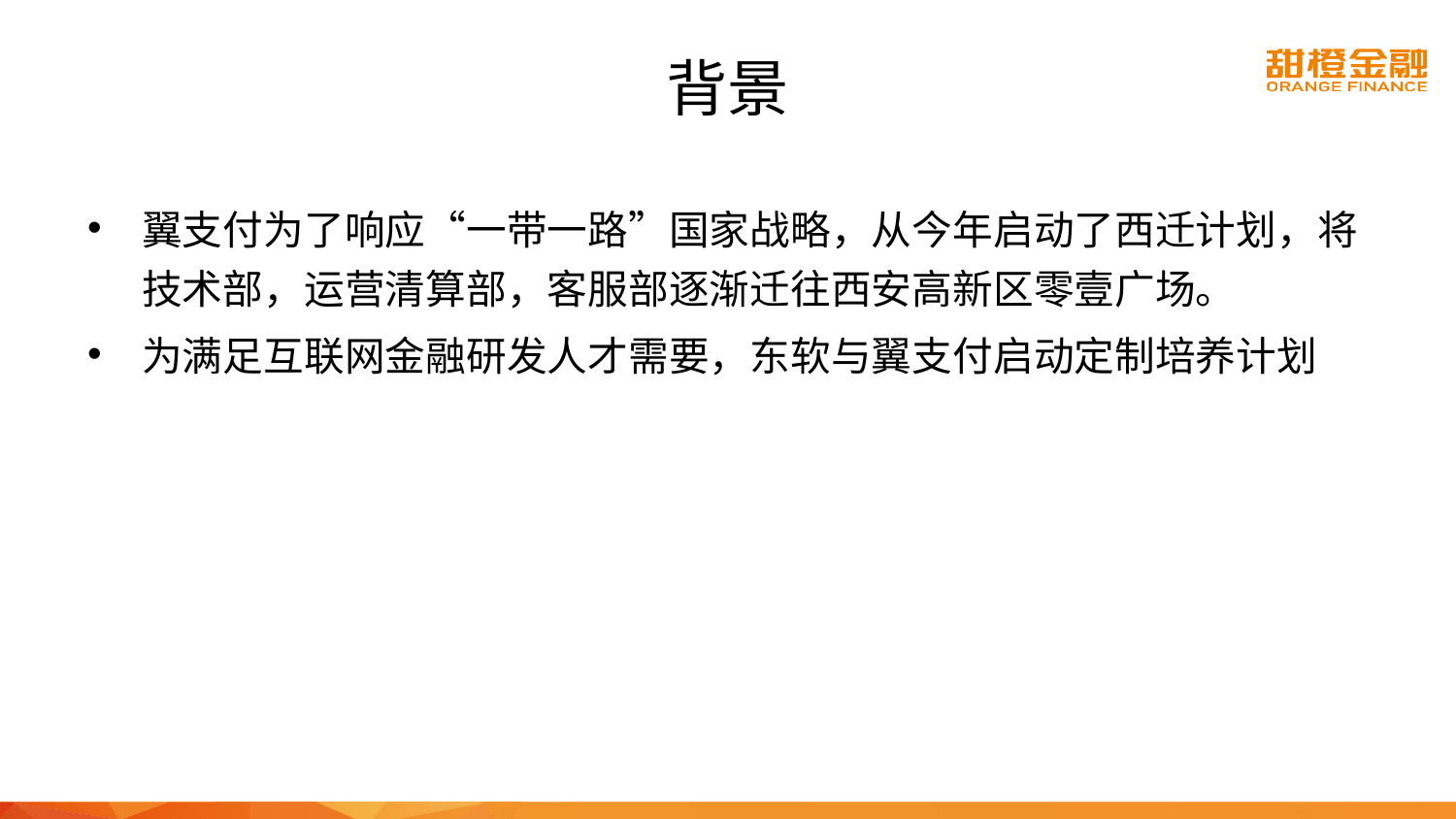

# 背景
翼支付为了响应“一带一路”国家战略，从今年启动了西迁计划，将技术部，运营清算部，客服部逐渐迁往西安高新区零壹广场。
为满足互联网金融研发人才需要，东软与翼支付启动定制培养计划